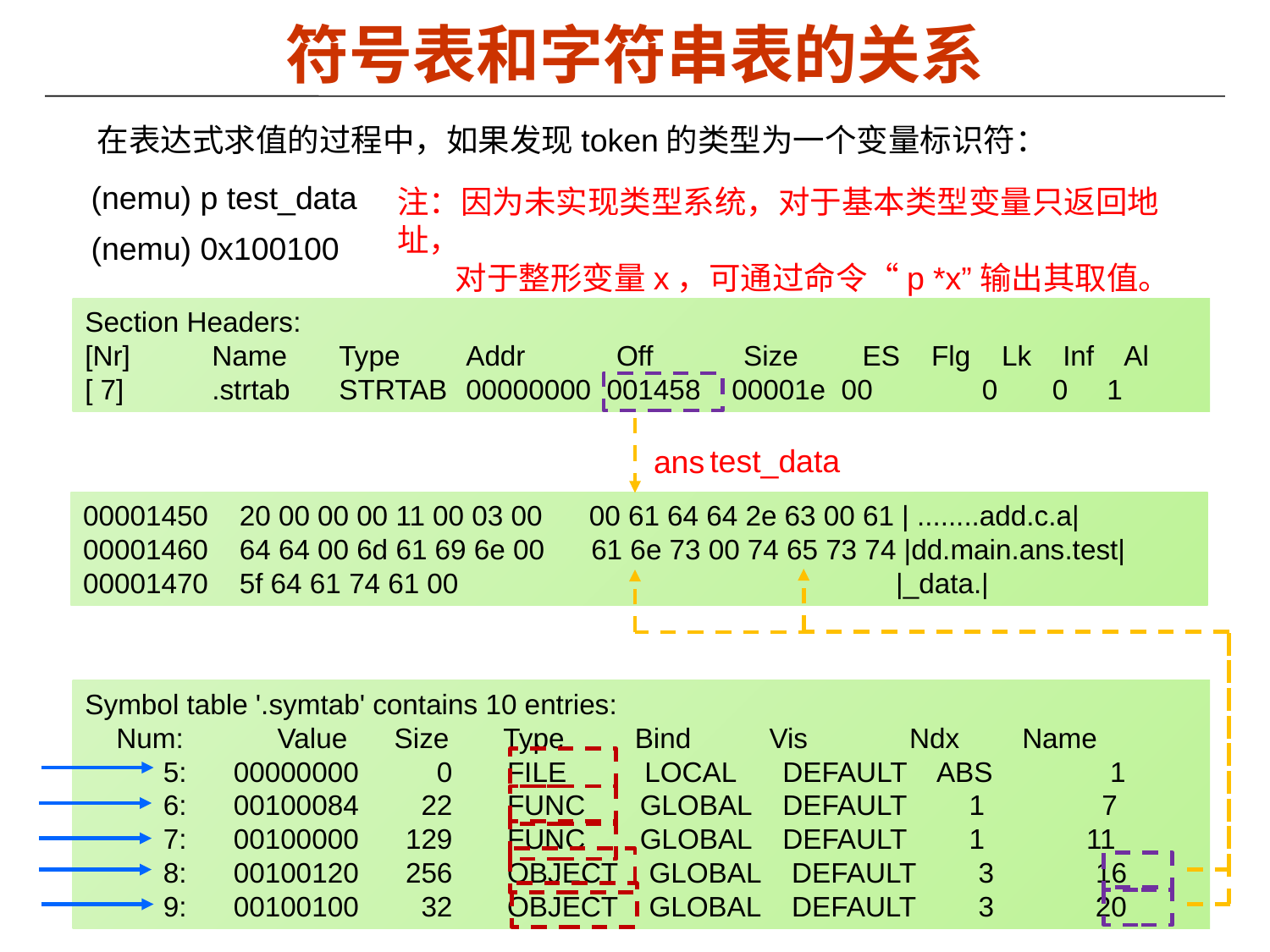

# 符号表和字符串表的关系
在表达式求值的过程中，如果发现token的类型为一个变量标识符：
(nemu) p test_data
注：因为未实现类型系统，对于基本类型变量只返回地址，
       对于整形变量x，可通过命令“p *x”输出其取值。
(nemu) 0x100100
Section Headers:
[Nr] 	Name 	Type 	Addr 	   Off 	   Size 	  ES    Flg    Lk    Inf    Al
[ 7] 	.strtab 	STRTAB 	00000000  001458    00001e  00              0       0     1

test_data
ans
00001450    20 00 00 00 11 00 03 00      00 61 64 64 2e 63 00 61 | ........add.c.a|
00001460    64 64 00 6d 61 69 6e 00      61 6e 73 00 74 65 73 74 |dd.main.ans.test|
00001470    5f 64 61 74 61 00                                                        |_data.|
Symbol table '.symtab' contains 10 entries:
    Num:            Value      Size       Type         Bind          Vis             Ndx        Name
          5:      00000000          0       FILE          LOCAL      DEFAULT    ABS               1
          6:      00100084        22       FUNC       GLOBAL    DEFAULT        1               7
          7:      00100000      129       FUNC       GLOBAL    DEFAULT        1             11
          8:      00100120      256       OBJECT    GLOBAL    DEFAULT        3             16
          9:      00100100        32       OBJECT    GLOBAL    DEFAULT        3             20